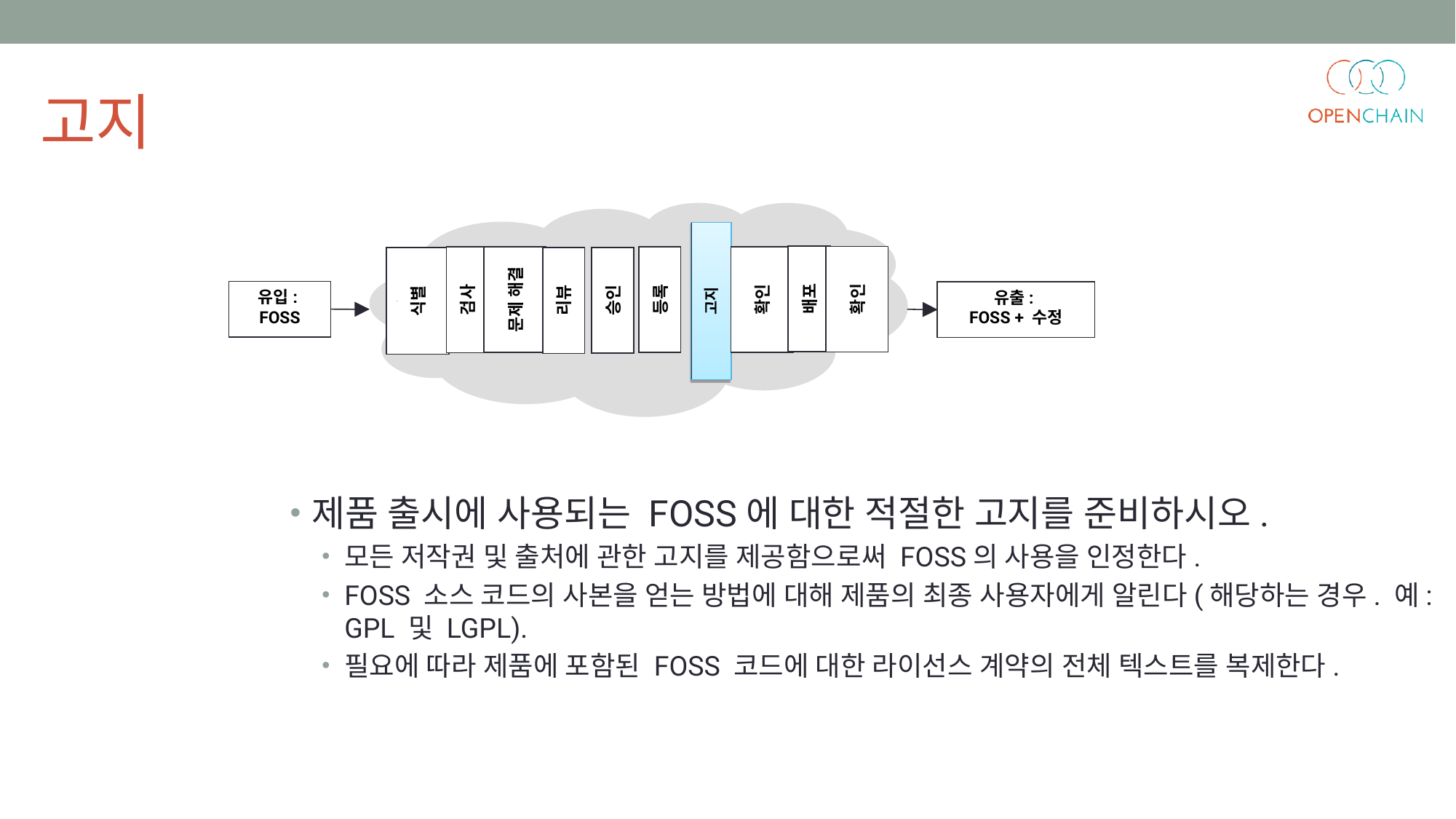

고지

확인
문제 해결
확인
식별
배포
등록
검사
승인
리뷰
고지
유입:
FOSS
유출:
FOSS + 수정

제품 출시에 사용되는 FOSS에 대한 적절한 고지를 준비하시오.
모든 저작권 및 출처에 관한 고지를 제공함으로써 FOSS의 사용을 인정한다.
FOSS 소스 코드의 사본을 얻는 방법에 대해 제품의 최종 사용자에게 알린다(해당하는 경우. 예: GPL 및 LGPL).
필요에 따라 제품에 포함된 FOSS 코드에 대한 라이선스 계약의 전체 텍스트를 복제한다.